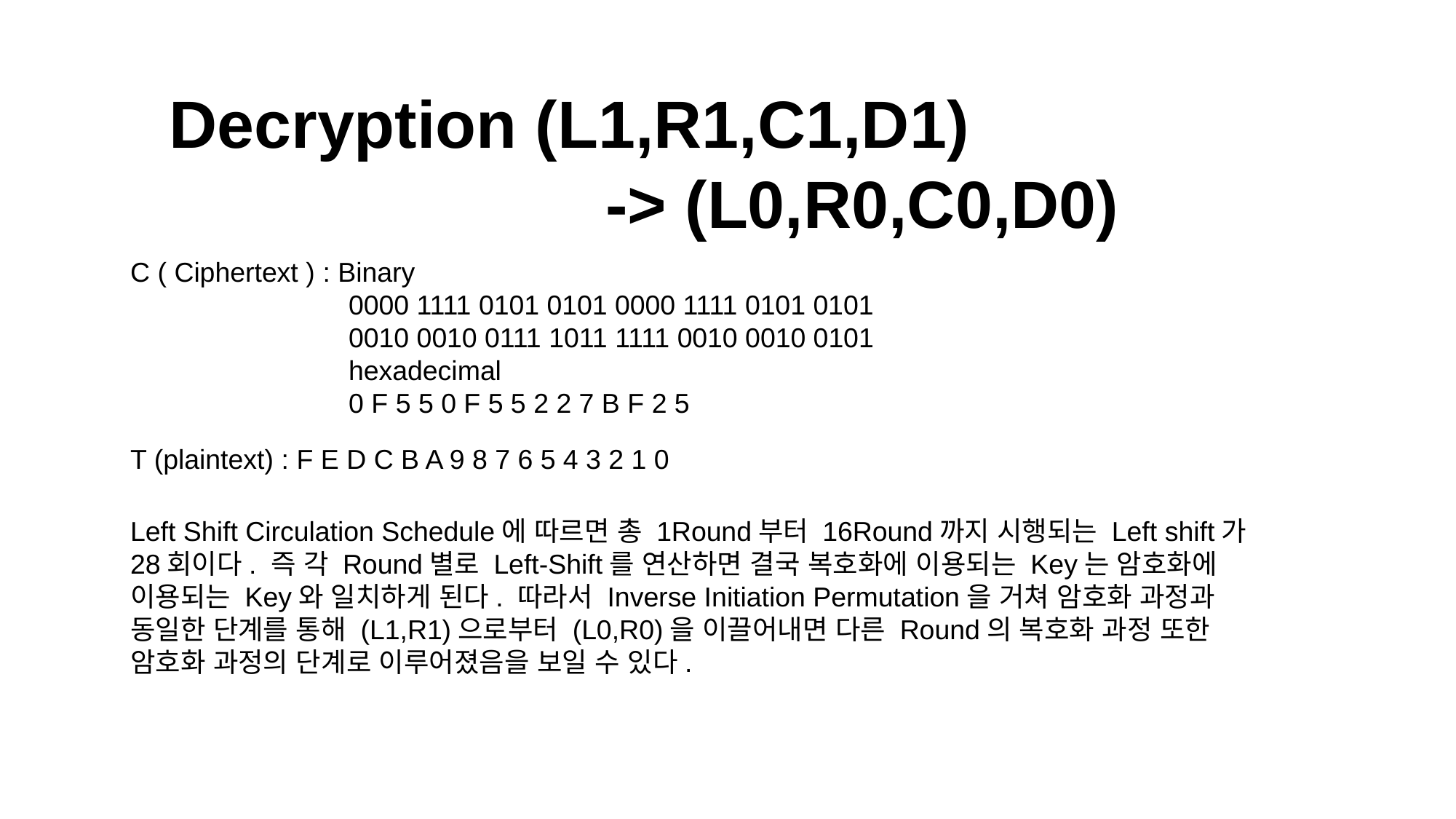

Decryption (L1,R1,C1,D1)
				-> (L0,R0,C0,D0)
C ( Ciphertext ) : Binary
		0000 1111 0101 0101 0000 1111 0101 0101
		0010 0010 0111 1011 1111 0010 0010 0101
		hexadecimal
		0 F 5 5 0 F 5 5 2 2 7 B F 2 5

T (plaintext) : F E D C B A 9 8 7 6 5 4 3 2 1 0
Left Shift Circulation Schedule에 따르면 총 1Round부터 16Round까지 시행되는 Left shift가 28회이다. 즉 각 Round별로 Left-Shift를 연산하면 결국 복호화에 이용되는 Key는 암호화에 이용되는 Key와 일치하게 된다. 따라서 Inverse Initiation Permutation을 거쳐 암호화 과정과 동일한 단계를 통해 (L1,R1)으로부터 (L0,R0)을 이끌어내면 다른 Round의 복호화 과정 또한 암호화 과정의 단계로 이루어졌음을 보일 수 있다.